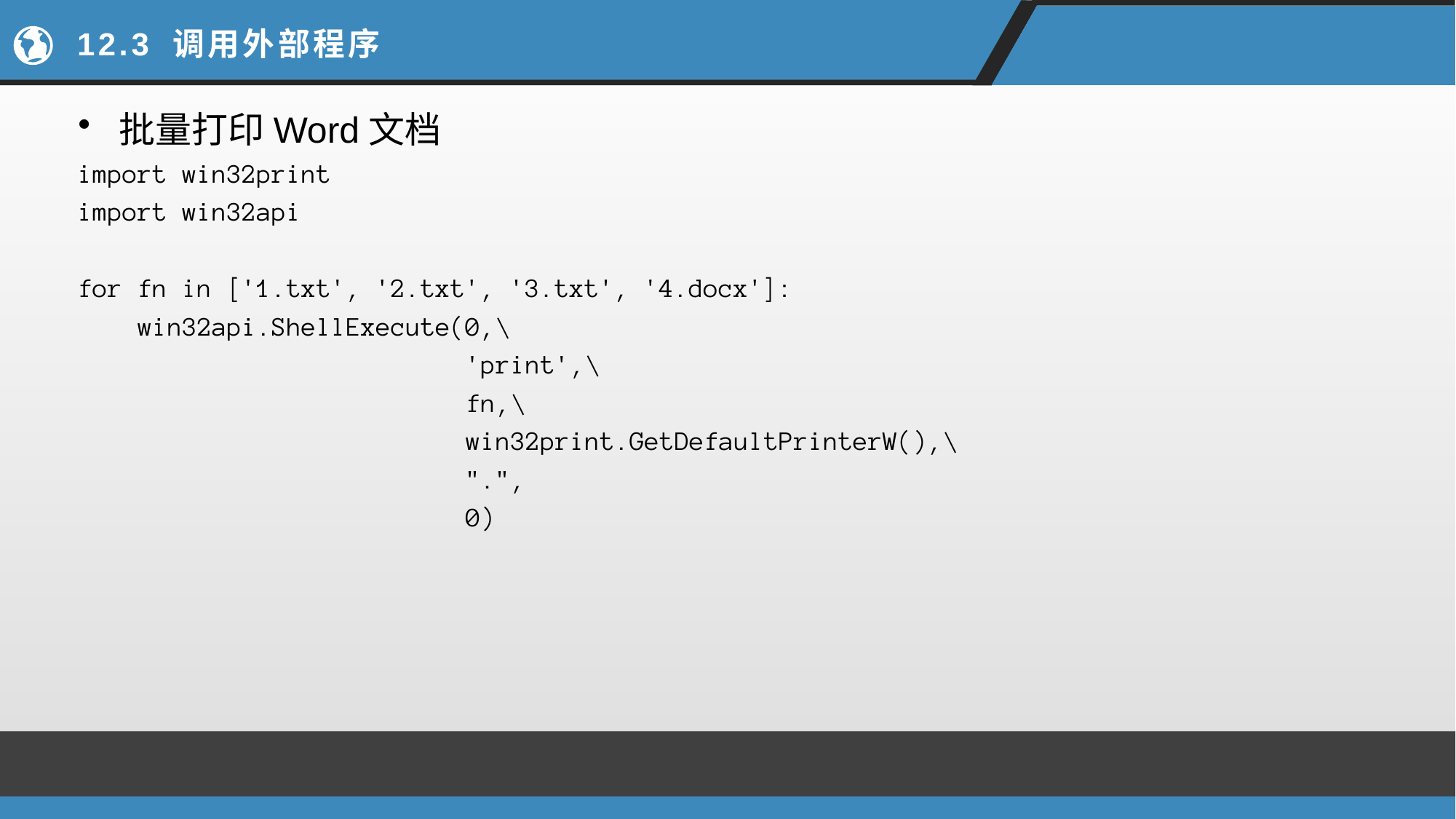

# 12.3 调用外部程序

批量打印Word文档
import win32print
import win32api

for fn in ['1.txt', '2.txt', '3.txt', '4.docx']:
    win32api.ShellExecute(0,\
                          'print',\
                          fn,\
                          win32print.GetDefaultPrinterW(),\
                          ".",
                          0)